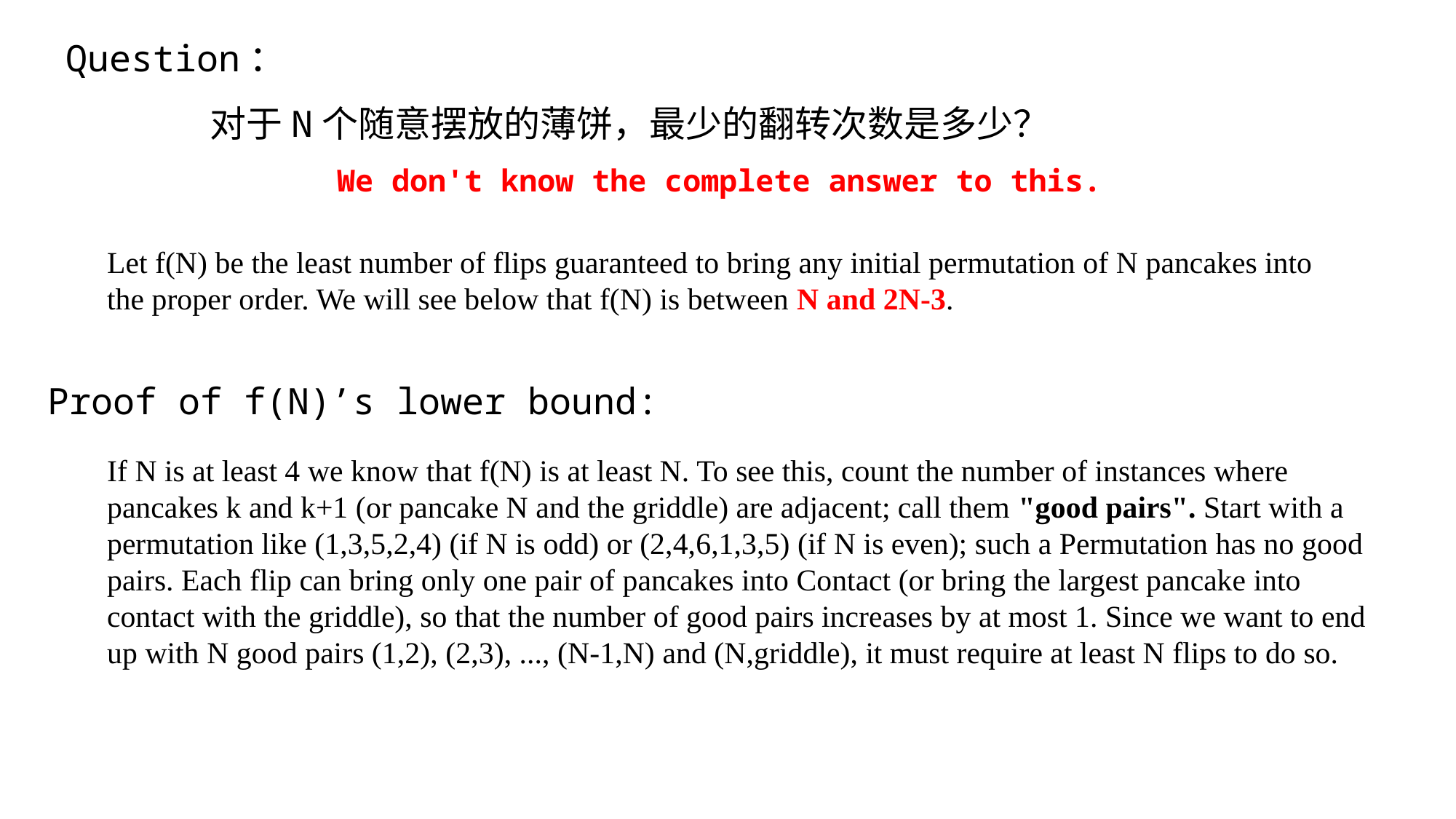

Question：
对于N个随意摆放的薄饼，最少的翻转次数是多少？
We don't know the complete answer to this.
Let f(N) be the least number of flips guaranteed to bring any initial permutation of N pancakes into the proper order. We will see below that f(N) is between N and 2N-3.
Proof of f(N)’s lower bound:
If N is at least 4 we know that f(N) is at least N. To see this, count the number of instances where pancakes k and k+1 (or pancake N and the griddle) are adjacent; call them "good pairs". Start with a permutation like (1,3,5,2,4) (if N is odd) or (2,4,6,1,3,5) (if N is even); such a Permutation has no good pairs. Each flip can bring only one pair of pancakes into Contact (or bring the largest pancake into contact with the griddle), so that the number of good pairs increases by at most 1. Since we want to end up with N good pairs (1,2), (2,3), ..., (N-1,N) and (N,griddle), it must require at least N flips to do so.